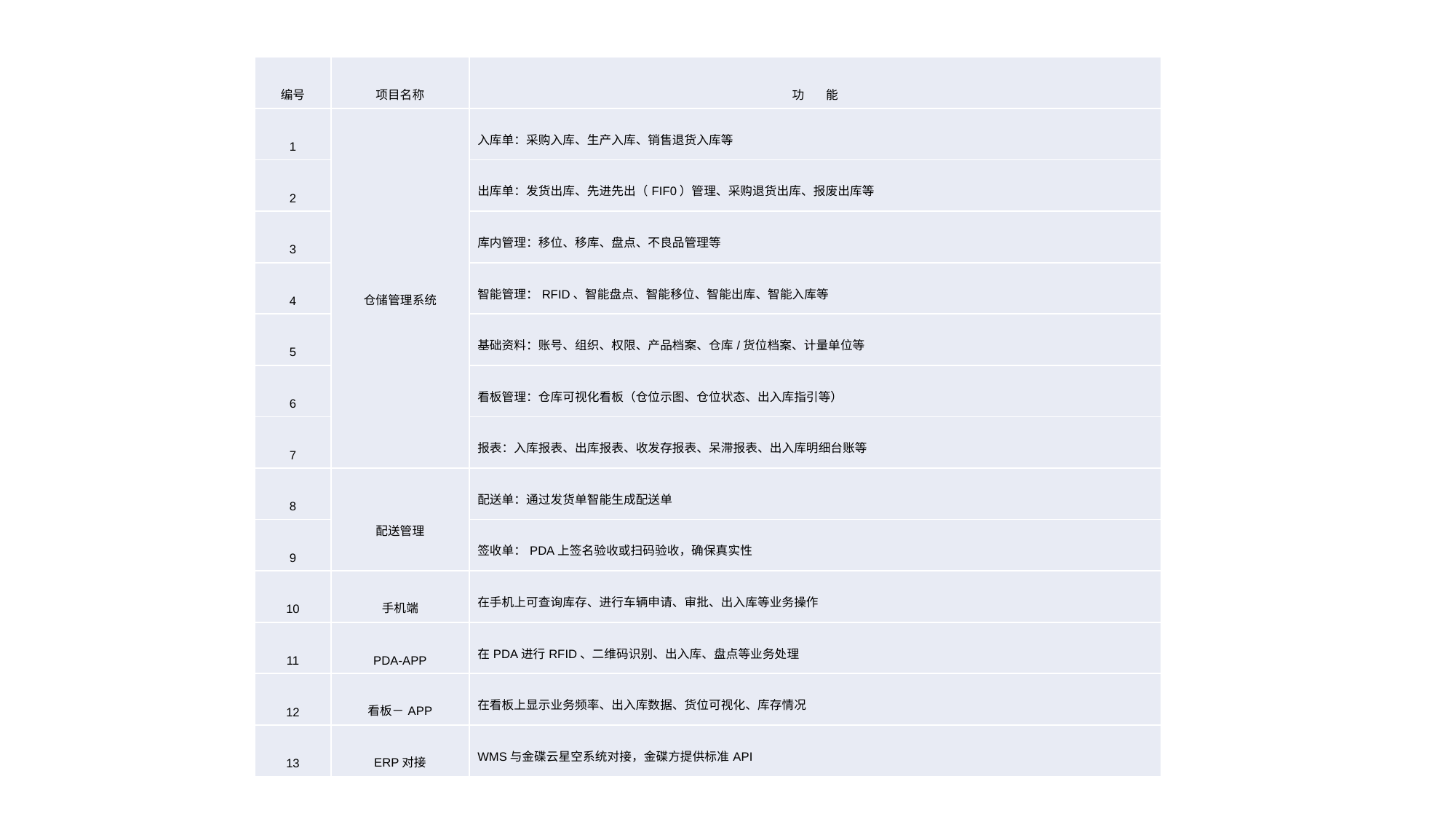

| 编号 | 项目名称 | 功 能 |
| --- | --- | --- |
| 1 | 仓储管理系统 | 入库单：采购入库、生产入库、销售退货入库等 |
| 2 |  | 出库单：发货出库、先进先出（FIF0）管理、采购退货出库、报废出库等 |
| 3 |  | 库内管理：移位、移库、盘点、不良品管理等 |
| 4 |  | 智能管理：RFID、智能盘点、智能移位、智能出库、智能入库等 |
| 5 |  | 基础资料：账号、组织、权限、产品档案、仓库/货位档案、计量单位等 |
| 6 |  | 看板管理：仓库可视化看板（仓位示图、仓位状态、出入库指引等） |
| 7 |  | 报表：入库报表、出库报表、收发存报表、呆滞报表、出入库明细台账等 |
| 8 | 配送管理 | 配送单：通过发货单智能生成配送单 |
| 9 |  | 签收单：PDA上签名验收或扫码验收，确保真实性 |
| 10 | 手机端 | 在手机上可查询库存、进行车辆申请、审批、出入库等业务操作 |
| 11 | PDA-APP | 在PDA进行RFID、二维码识别、出入库、盘点等业务处理 |
| 12 | 看板－APP | 在看板上显示业务频率、出入库数据、货位可视化、库存情况 |
| 13 | ERP对接 | WMS与金碟云星空系统对接，金碟方提供标准API |